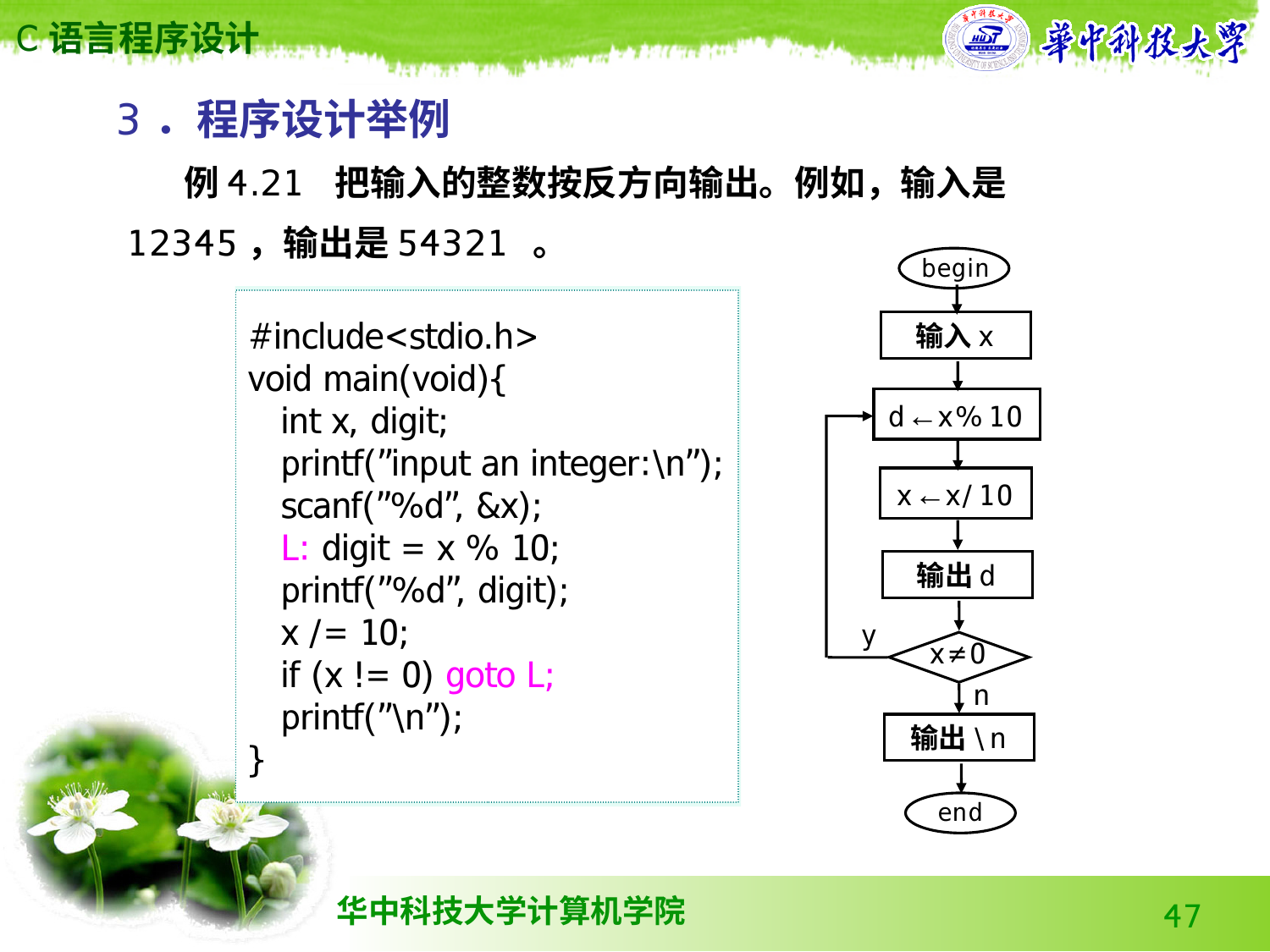

3．程序设计举例
      例4.21  把输入的整数按反方向输出。例如，输入是12345，输出是54321 。
begin

输入x

d←x%10

x←x/10

输出d

y
x≠0

n

输出\n

end

#include<stdio.h>
void main(void){
   int x, digit;
   printf(”input an integer:\n”);
   scanf(”%d”, &x);
   do {
          digit = x % 10;
          printf(”%d”, digit);
          x /= 10;
   }while (x != 0);
   printf(”\n”);
}

#include<stdio.h>
void main(void){
   int x, digit;
   printf(”input an integer:\n”);
   scanf(”%d”, &x);
   L: digit = x % 10;
   printf(”%d”, digit);
   x /= 10;
   if (x != 0) goto L;
   printf(”\n”);
}

47